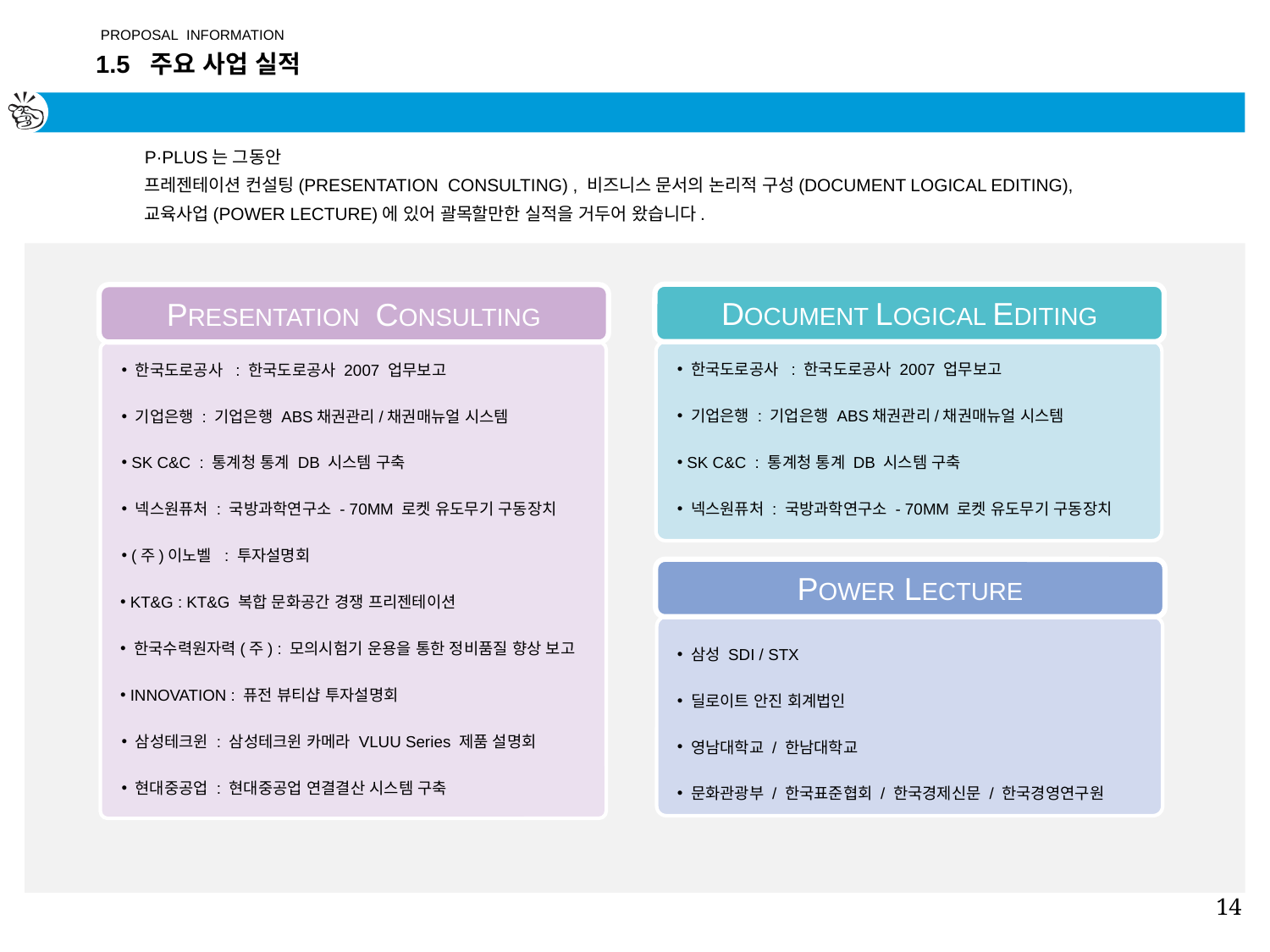

DOCUMENT LOGICAL EDITING
PRESENTATION  CONSULTING

 한국도로공사  : 한국도로공사 2007 업무보고
 한국도로공사  : 한국도로공사 2007 업무보고
 기업은행 : 기업은행 ABS채권관리/채권매뉴얼 시스템
 기업은행 : 기업은행 ABS채권관리/채권매뉴얼 시스템
 SK C&C  : 통계청 통계 DB 시스템 구축
 SK C&C  : 통계청 통계 DB 시스템 구축
 넥스원퓨처 : 국방과학연구소 - 70MM 로켓 유도무기 구동장치
 넥스원퓨처 : 국방과학연구소 - 70MM 로켓 유도무기 구동장치
 (주)이노벨  : 투자설명회
POWER LECTURE
 KT&G : KT&G 복합 문화공간 경쟁 프리젠테이션

 한국수력원자력(주) : 모의시험기 운용을 통한 정비품질 향상 보고
 삼성 SDI / STX
 INNOVATION : 퓨전 뷰티샵 투자설명회
 딜로이트 안진 회계법인
 삼성테크윈 : 삼성테크윈 카메라 VLUU Series 제품 설명회
 영남대학교 / 한남대학교
 현대중공업 : 현대중공업 연결결산 시스템 구축
 문화관광부 / 한국표준협회 / 한국경제신문 / 한국경영연구원